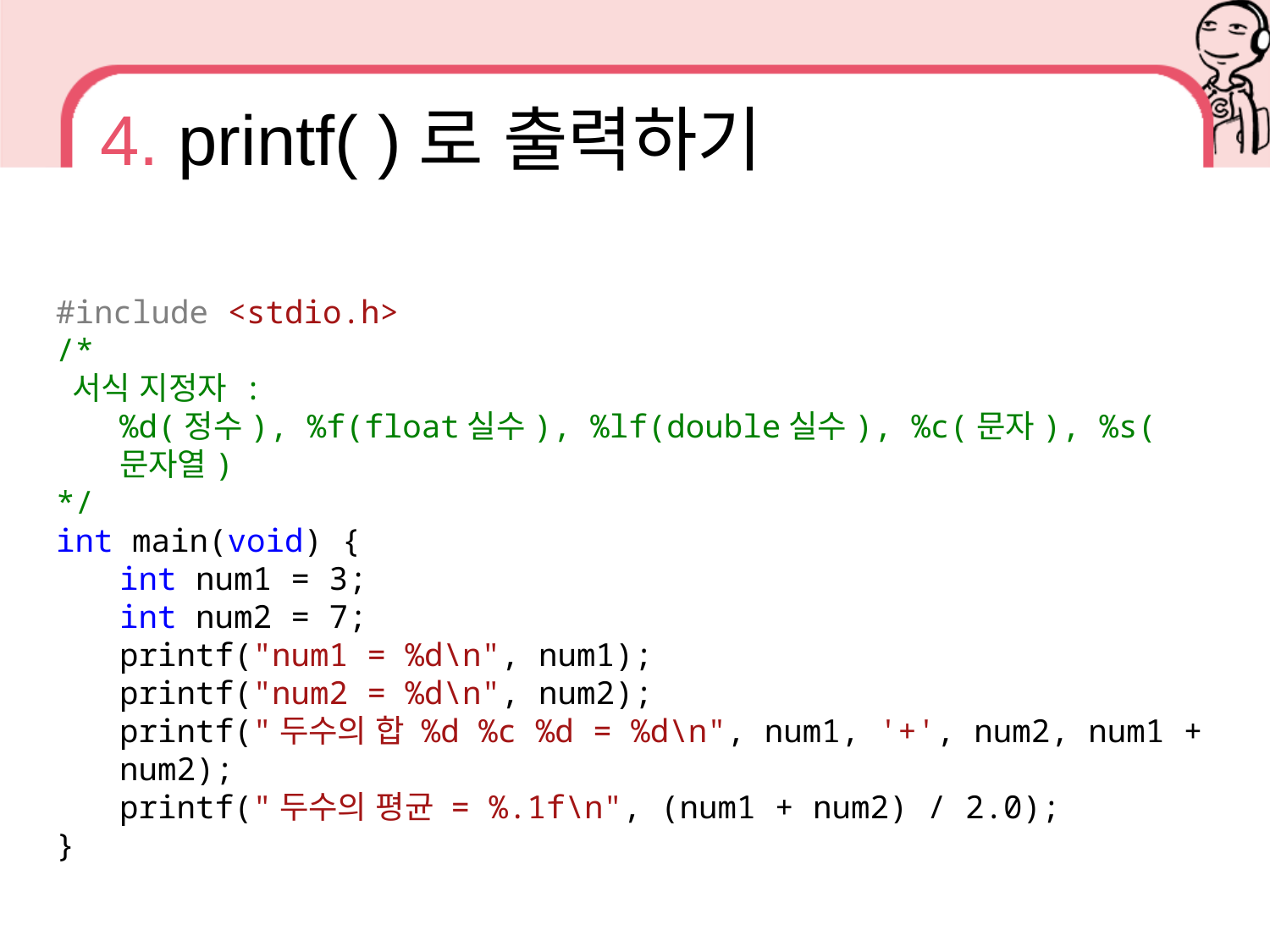

# 4. printf( )로 출력하기
#include <stdio.h>
/*
 서식 지정자 :
%d(정수), %f(float실수), %lf(double실수), %c(문자), %s(문자열)
*/
int main(void) {
int num1 = 3;
int num2 = 7;
printf("num1 = %d\n", num1);
printf("num2 = %d\n", num2);
printf("두수의 합 %d %c %d = %d\n", num1, '+', num2, num1 + num2);
printf("두수의 평균 = %.1f\n", (num1 + num2) / 2.0);
}